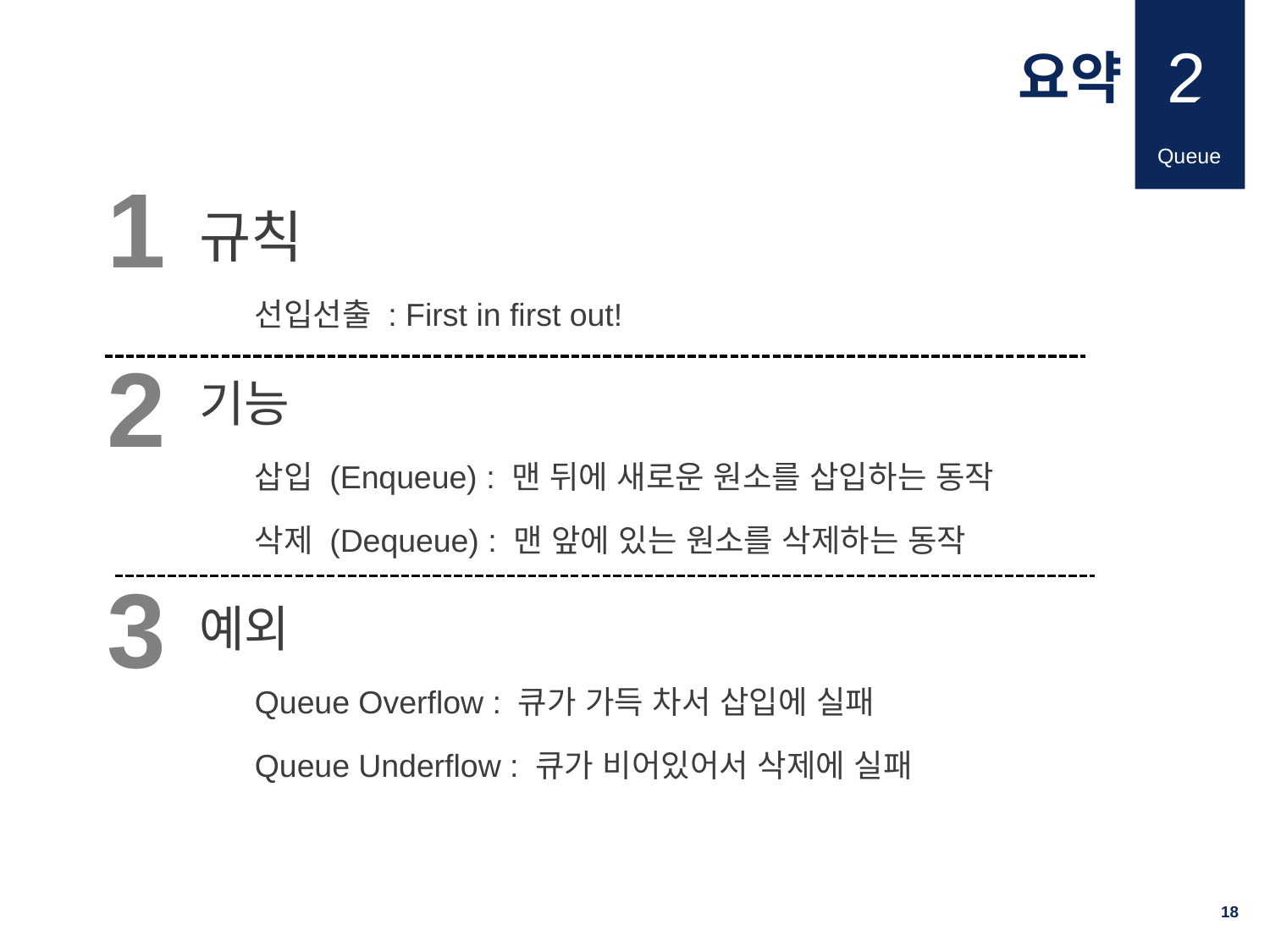

2

요약
Queue
1
규칙
선입선출 : First in first out!
기능
삽입 (Enqueue) : 맨 뒤에 새로운 원소를 삽입하는 동작
삭제 (Dequeue) : 맨 앞에 있는 원소를 삭제하는 동작
예외
Queue Overflow : 큐가 가득 차서 삽입에 실패
Queue Underflow : 큐가 비어있어서 삭제에 실패
2
3
18